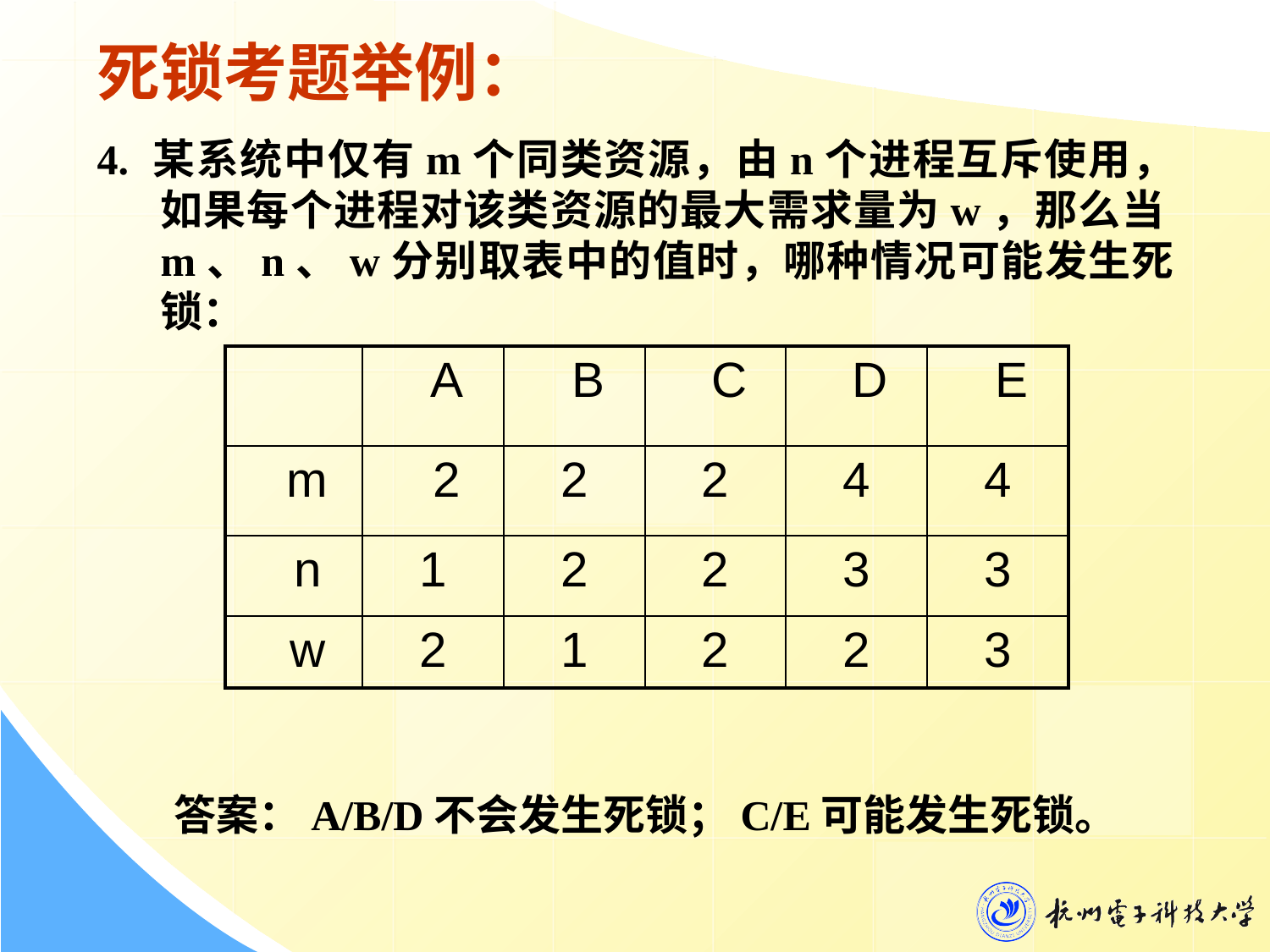

死锁考题举例：
4. 某系统中仅有m个同类资源，由n个进程互斥使用，如果每个进程对该类资源的最大需求量为w，那么当m、n、w分别取表中的值时，哪种情况可能发生死锁：

       答案：A/B/D不会发生死锁；C/E可能发生死锁。
|  | A | B | C | D | E |
| --- | --- | --- | --- | --- | --- |
| m | 2 | 2 | 2 | 4 | 4 |
| n | 1 | 2 | 2 | 3 | 3 |
| w | 2 | 1 | 2 | 2 | 3 |